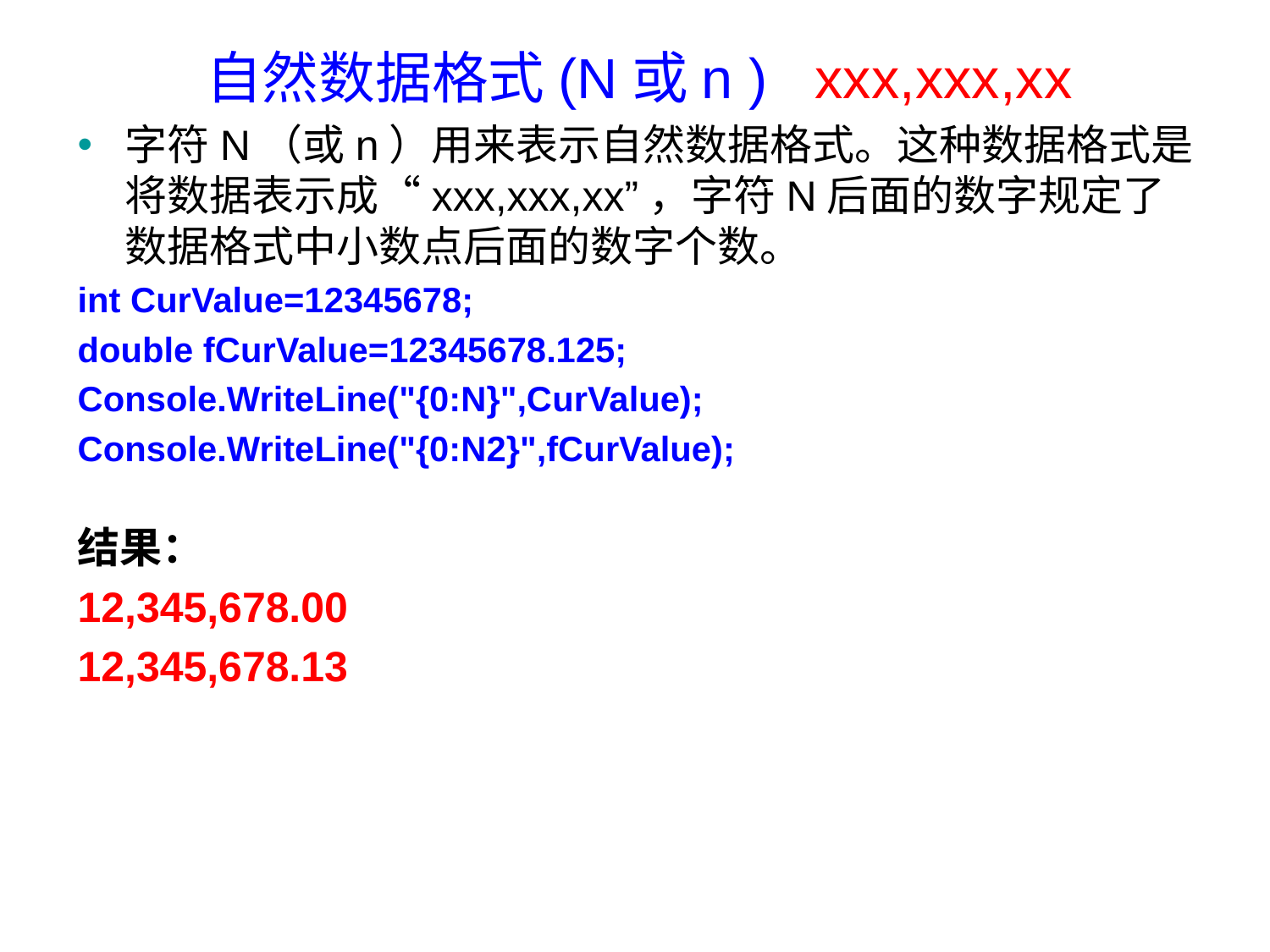

自然数据格式(N或n )   xxx,xxx,xx
字符N（或n）用来表示自然数据格式。这种数据格式是将数据表示成“xxx,xxx,xx”，字符N后面的数字规定了数据格式中小数点后面的数字个数。
int CurValue=12345678;
double fCurValue=12345678.125;
Console.WriteLine("{0:N}",CurValue);
Console.WriteLine("{0:N2}",fCurValue);

结果：
12,345,678.00
12,345,678.13